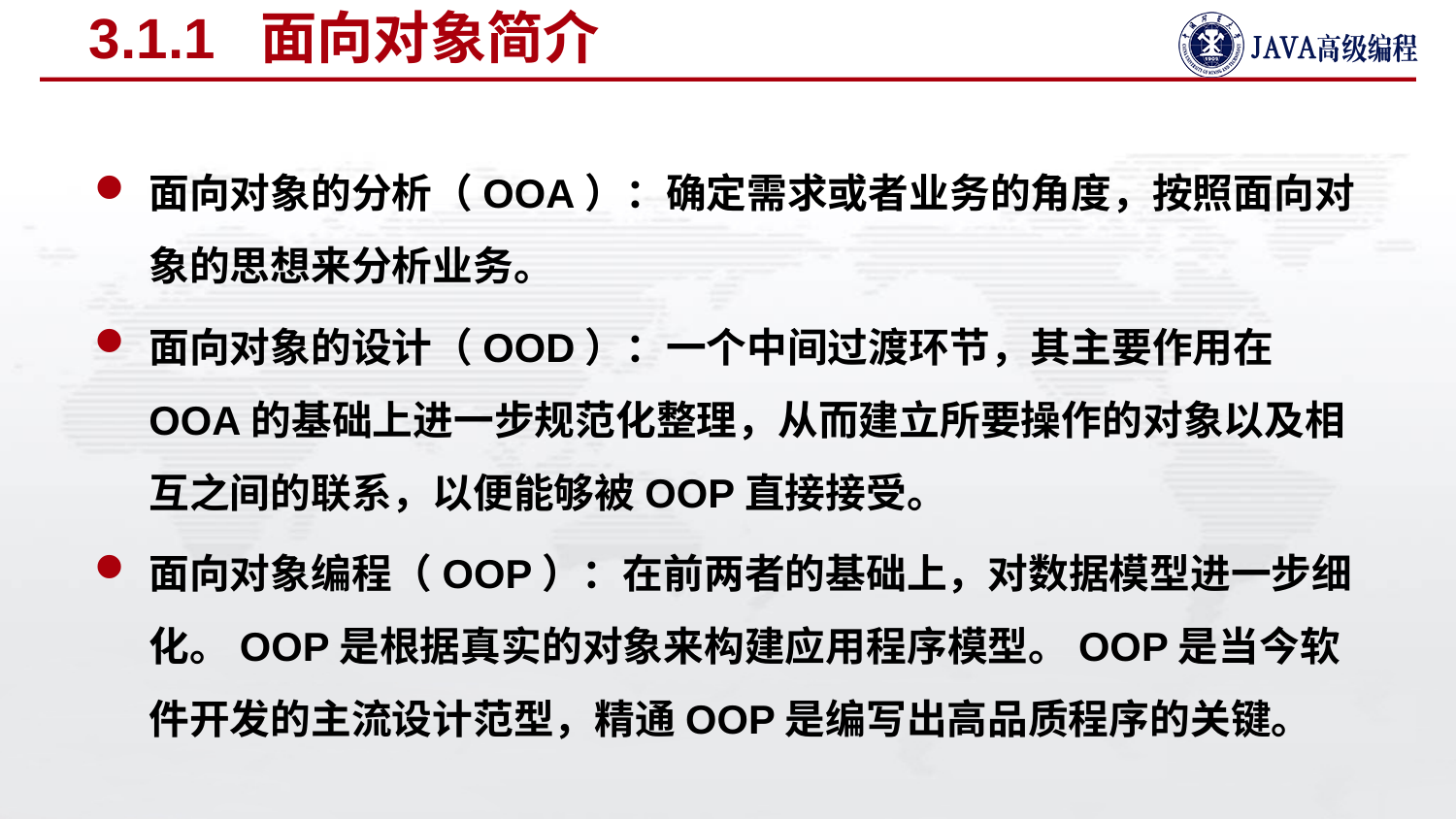

# 3.1.1  面向对象简介
面向对象的分析（OOA）：确定需求或者业务的角度，按照面向对象的思想来分析业务。
面向对象的设计（OOD）：一个中间过渡环节，其主要作用在OOA的基础上进一步规范化整理，从而建立所要操作的对象以及相互之间的联系，以便能够被OOP直接接受。
面向对象编程（OOP）：在前两者的基础上，对数据模型进一步细化。OOP是根据真实的对象来构建应用程序模型。OOP是当今软件开发的主流设计范型，精通OOP是编写出高品质程序的关键。